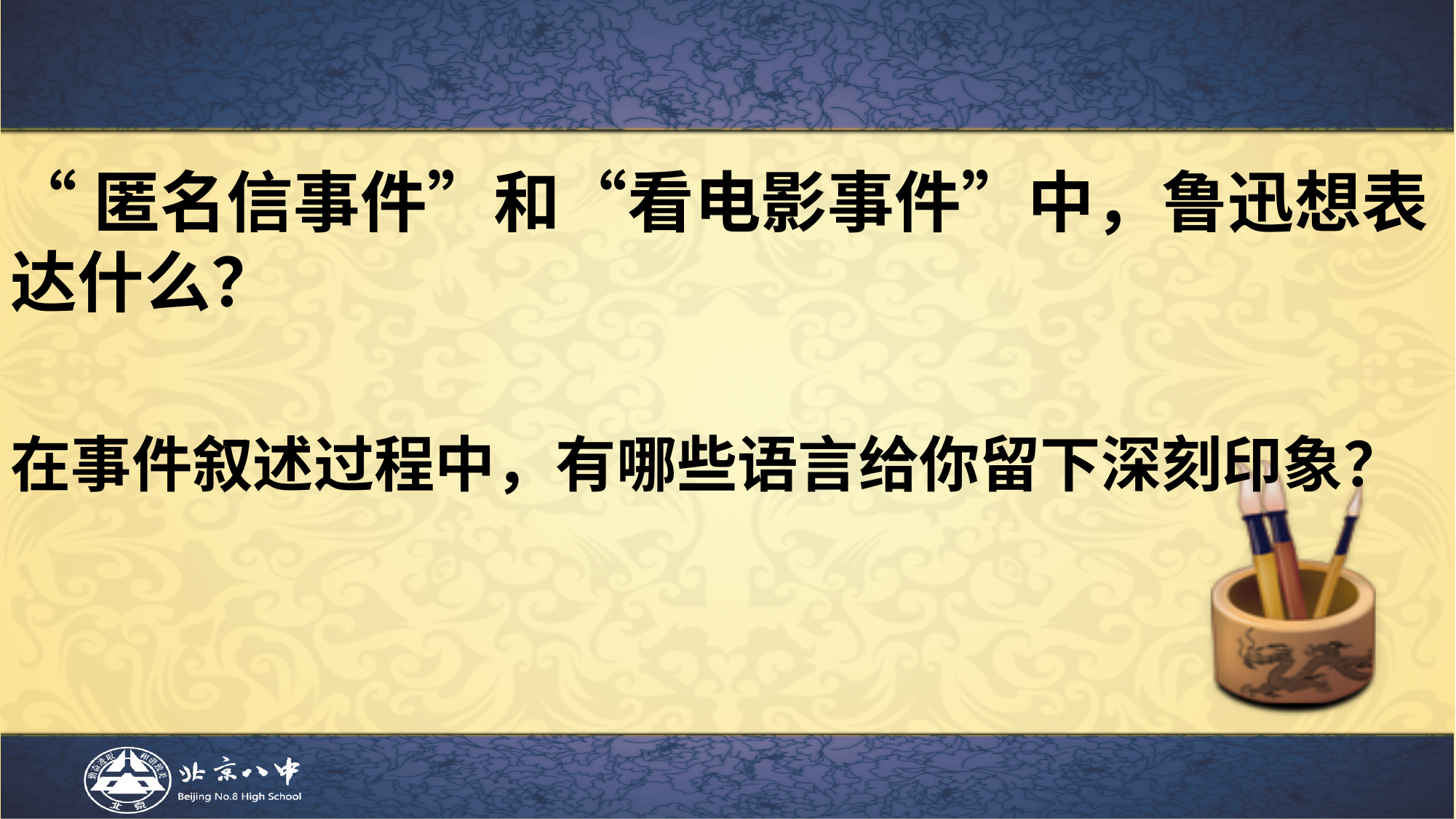

#
“匿名信事件”和“看电影事件”中，鲁迅想表达什么？

在事件叙述过程中，有哪些语言给你留下深刻印象？